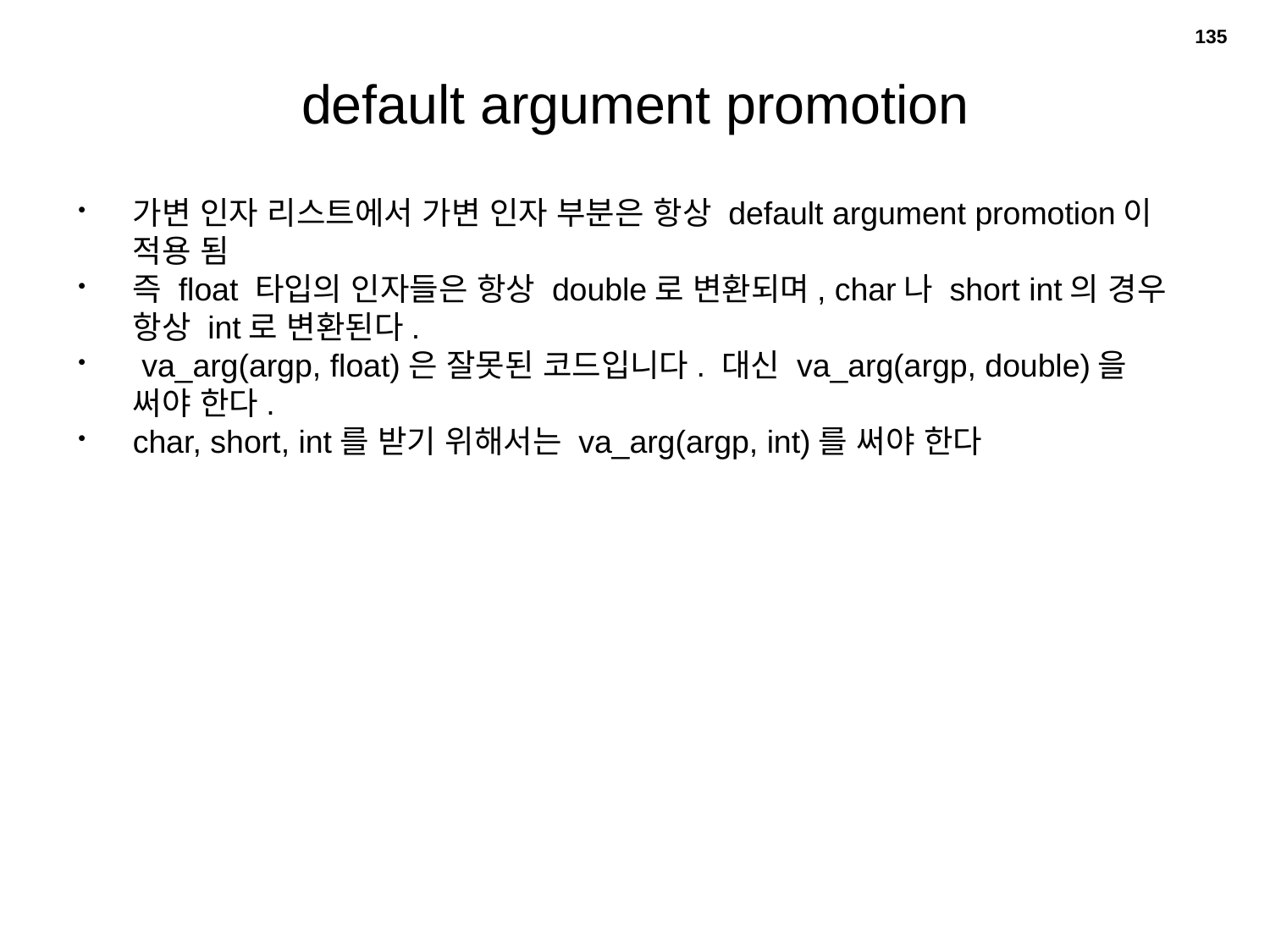

135
# default argument promotion
가변 인자 리스트에서 가변 인자 부분은 항상 default argument promotion이 적용 됨
즉 float 타입의 인자들은 항상 double로 변환되며, char나 short int의 경우 항상 int로 변환된다.
 va_arg(argp, float)은 잘못된 코드입니다. 대신 va_arg(argp, double)을 써야 한다.
char, short, int를 받기 위해서는 va_arg(argp, int)를 써야 한다